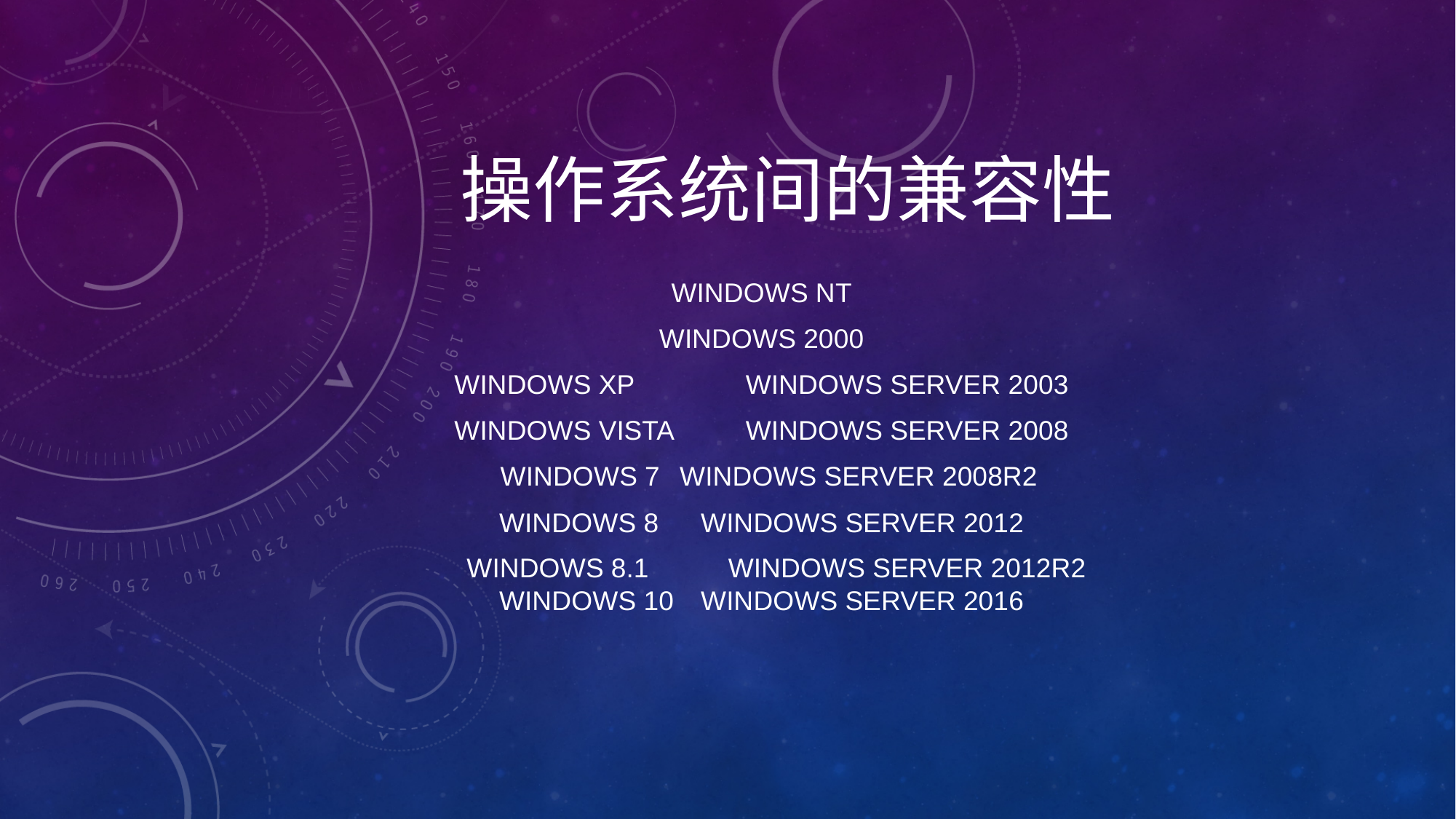

# 操作系统间的兼容性
Windows nt
Windows 2000
Windows xp   		windows server 2003
Windows vista 		windows server 2008
  Windows 7 				windows server 2008r2
Windows 8 			 windows server 2012
    Windows 8.1 			windows server 2012r2 Windows 10 			 windows server 2016